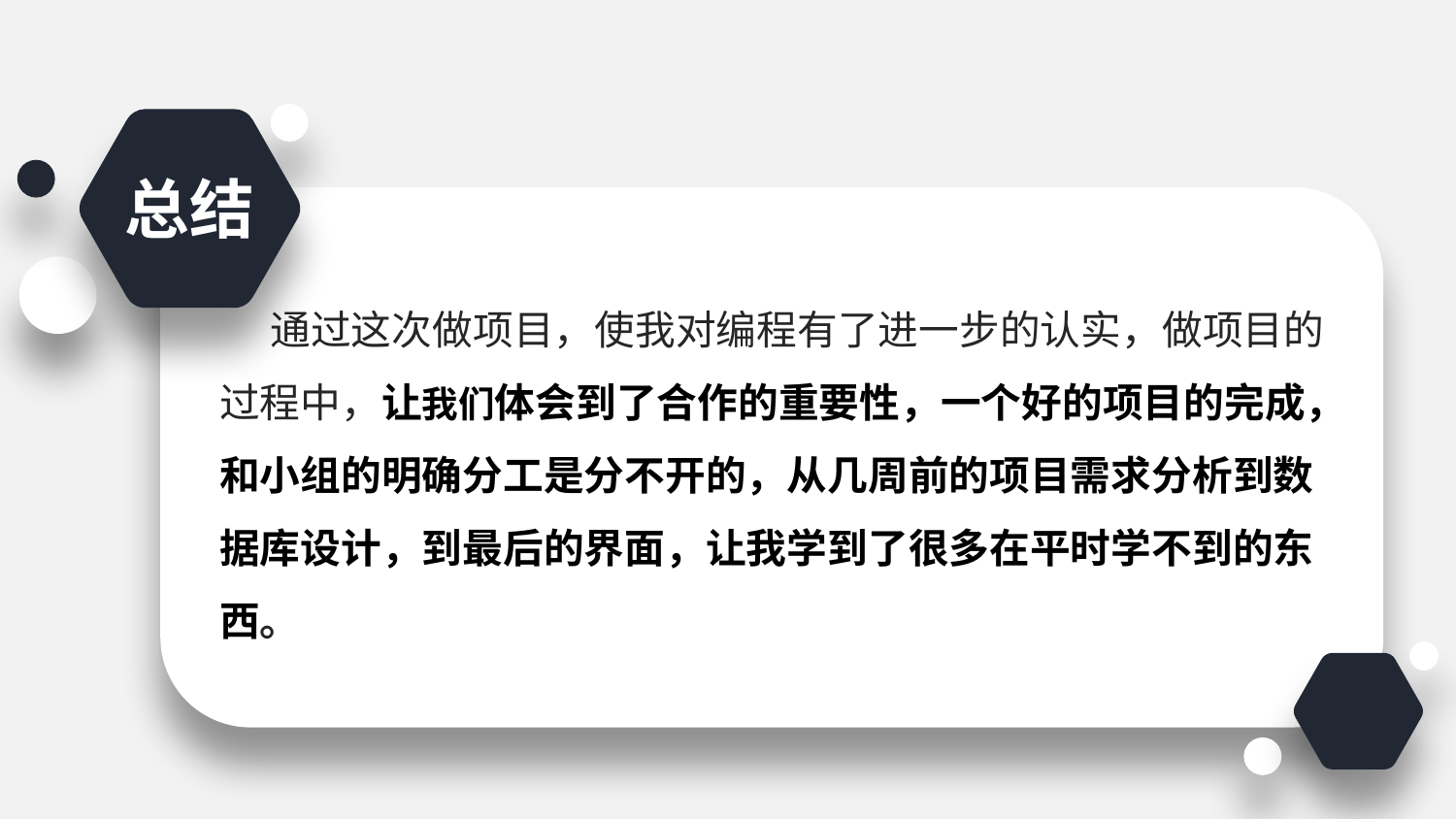

总结

       通过这次做项目，使我对编程有了进一步的认实，做项目的过程中，让我们体会到了合作的重要性，一个好的项目的完成，和小组的明确分工是分不开的，从几周前的项目需求分析到数据库设计，到最后的界面，让我学到了很多在平时学不到的东西。